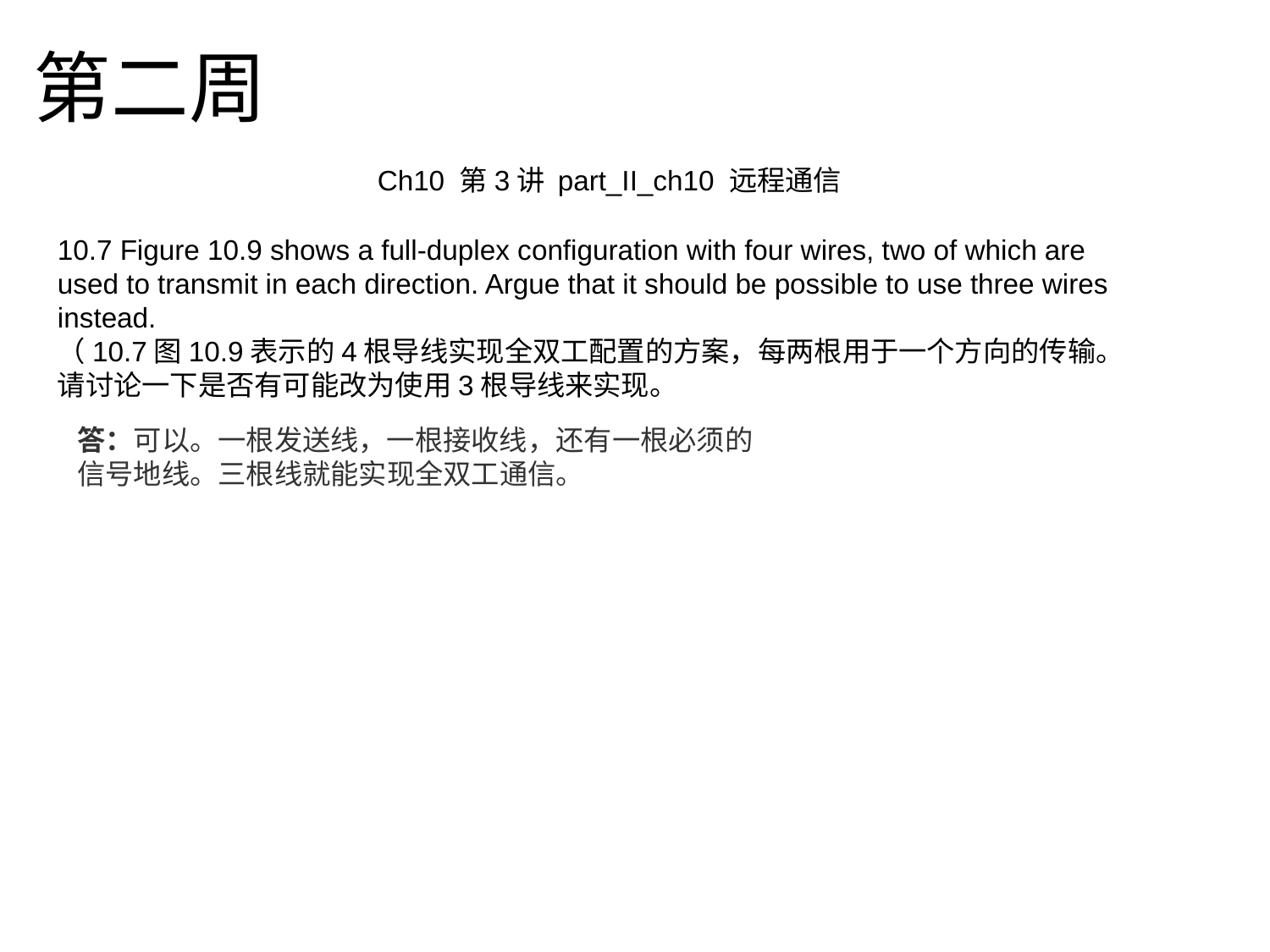

# 第二周
Ch10 第3讲 part_II_ch10 远程通信
10.7 Figure 10.9 shows a full-duplex configuration with four wires, two of which are used to transmit in each direction. Argue that it should be possible to use three wires instead.（10.7图10.9表示的4根导线实现全双工配置的方案，每两根用于一个方向的传输。请讨论一下是否有可能改为使用3根导线来实现。
答：可以。一根发送线，一根接收线，还有一根必须的信号地线。三根线就能实现全双工通信。